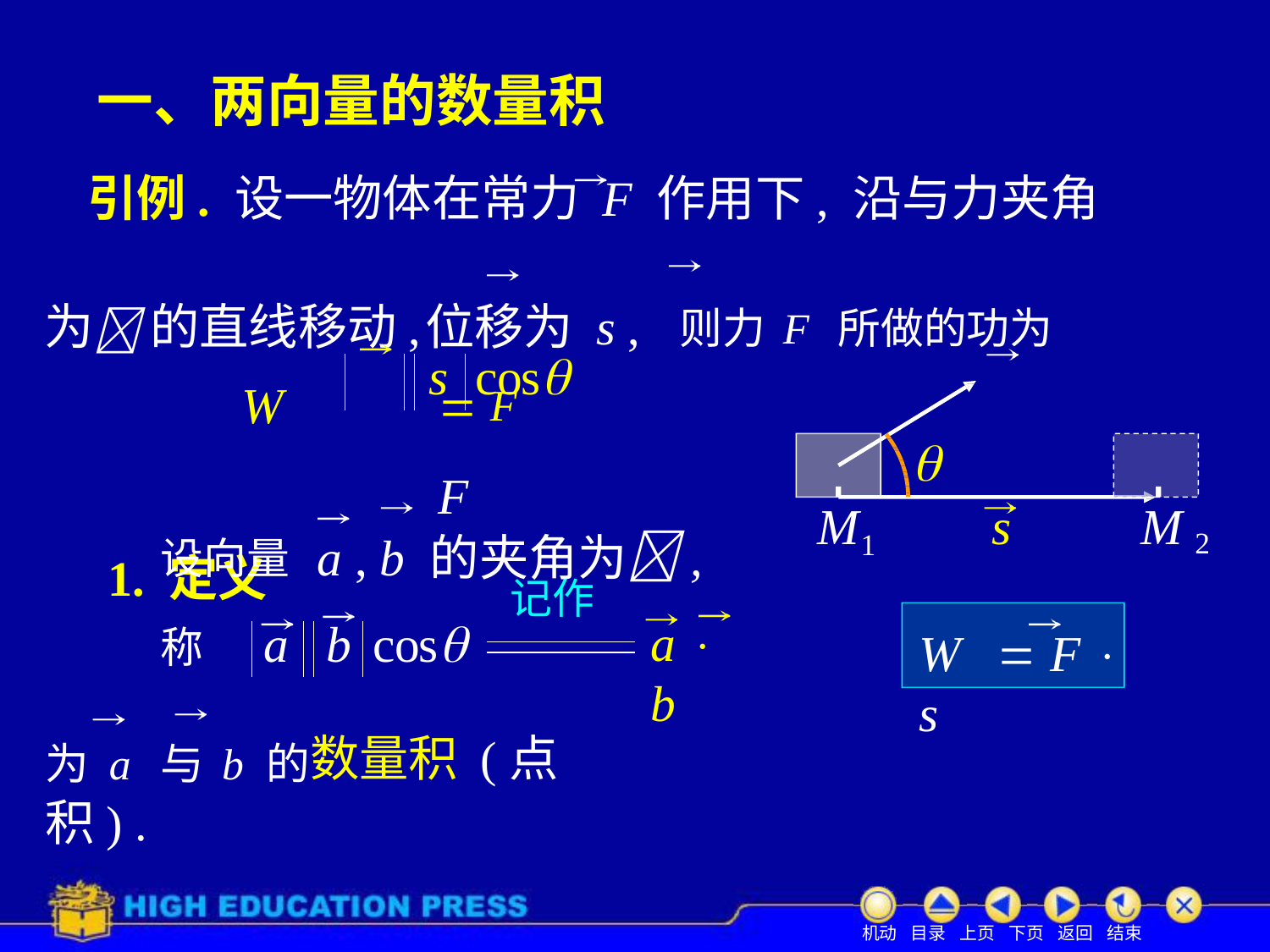

# 一、两向量的数量积
引例. 设一物体在常力 F 作用下, 沿与力夹角为θ 的直线移动,	位移为 s ,	则力F 所做的功为

W	=	F	F
1. 定义
s	cosθ

θ

M1
M 2

s

设向量 a , b 的夹角为θ, 称

记作

a	b	cosθ
a ⋅ b

W	= F ⋅ s

为a 与b的数量积(点积) .

机动 目录 上页 下页 返回 结束